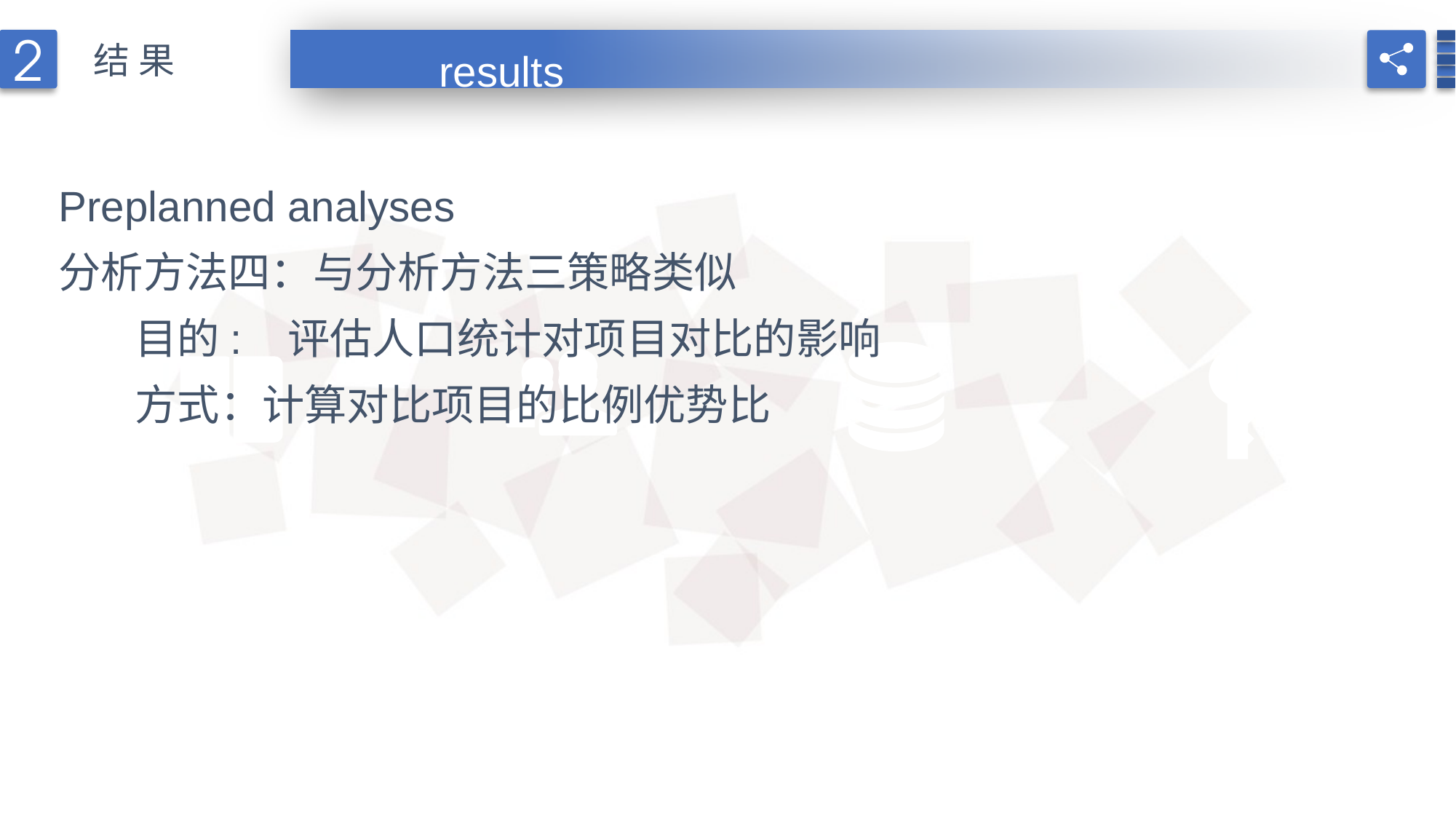

2

结果
results

Preplanned analyses
分析方法四：与分析方法三策略类似
       目的:   评估人口统计对项目对比的影响
       方式：计算对比项目的比例优势比